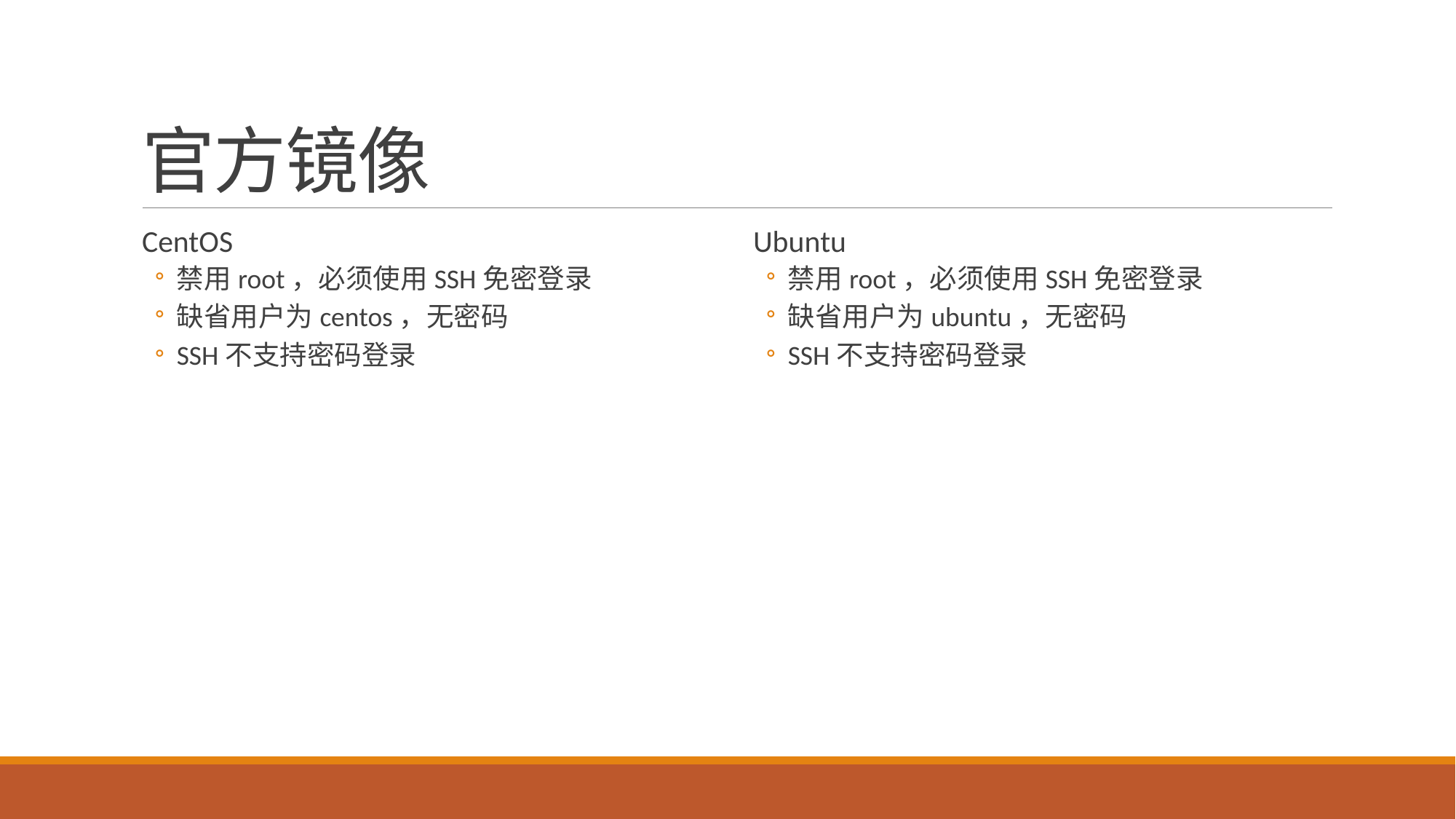

# 官方镜像
CentOS
禁用root，必须使用SSH免密登录
缺省用户为centos，无密码
SSH不支持密码登录
Ubuntu
禁用root，必须使用SSH免密登录
缺省用户为ubuntu，无密码
SSH不支持密码登录